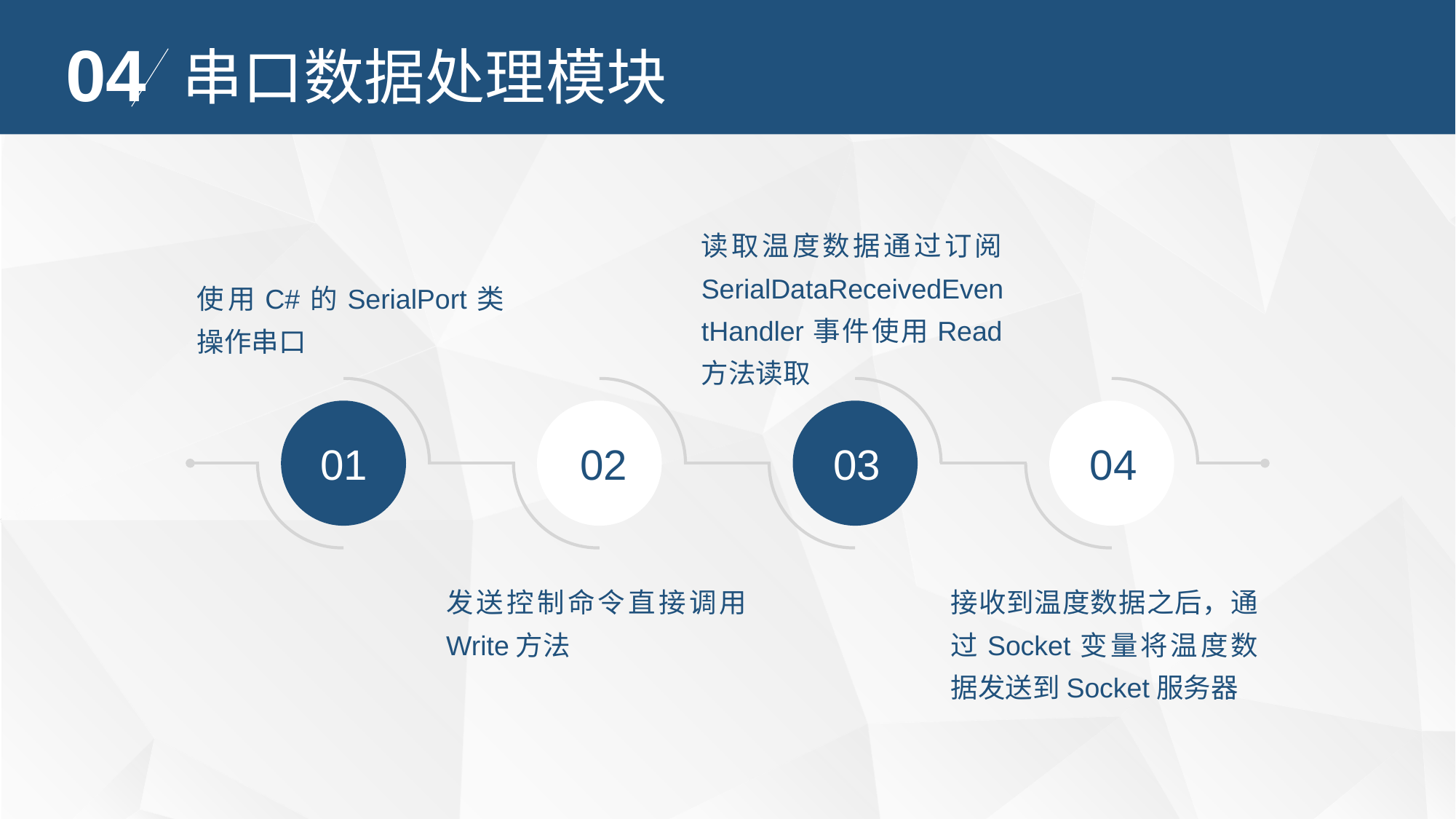

04
串口数据处理模块
读取温度数据通过订阅SerialDataReceivedEventHandler事件使用Read方法读取
使用C#的SerialPort类操作串口

01
02
03
04
发送控制命令直接调用Write方法
接收到温度数据之后，通过Socket变量将温度数据发送到Socket服务器